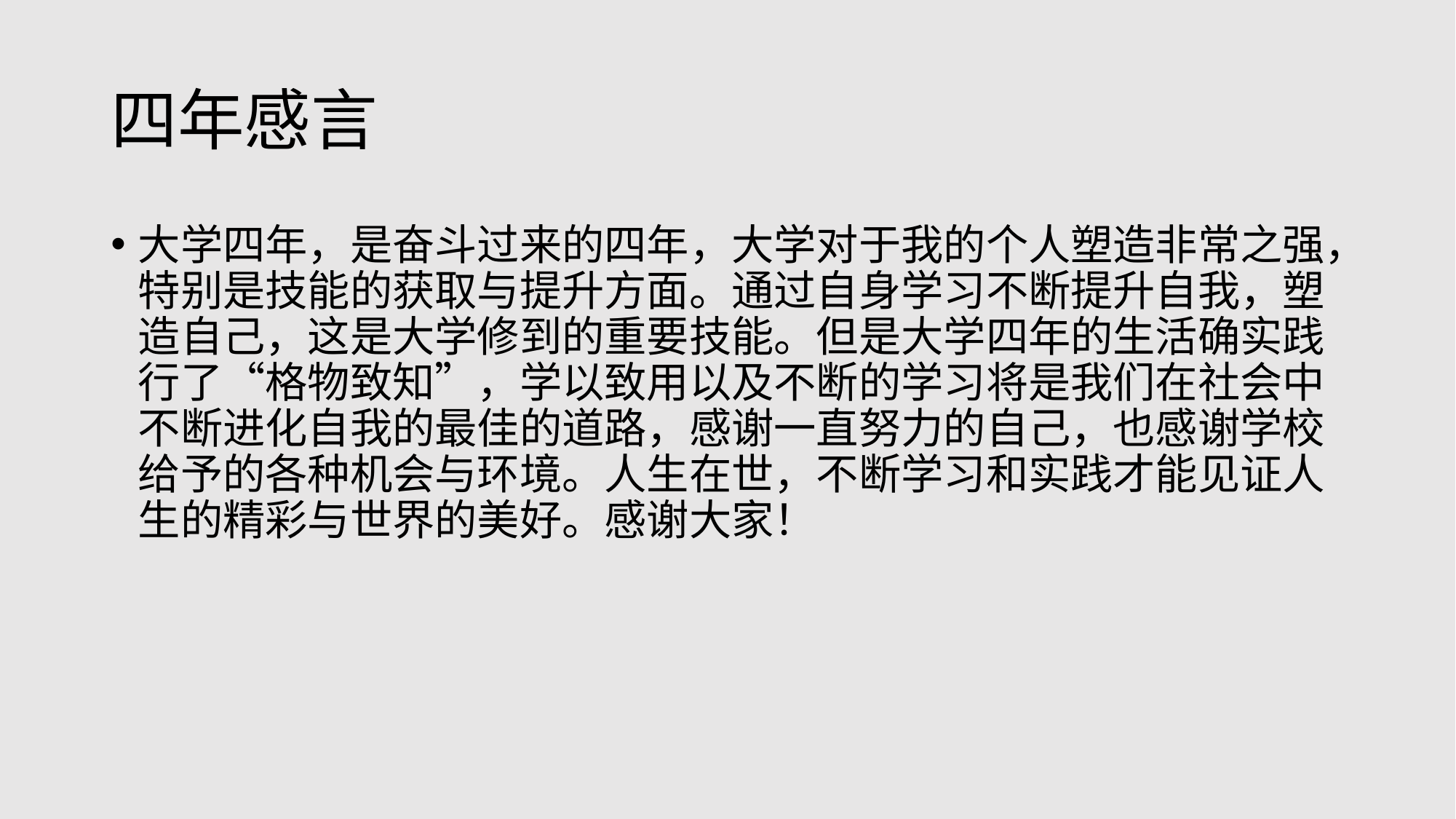

# 四年感言
大学四年，是奋斗过来的四年，大学对于我的个人塑造非常之强，特别是技能的获取与提升方面。通过自身学习不断提升自我，塑造自己，这是大学修到的重要技能。但是大学四年的生活确实践行了“格物致知”，学以致用以及不断的学习将是我们在社会中不断进化自我的最佳的道路，感谢一直努力的自己，也感谢学校给予的各种机会与环境。人生在世，不断学习和实践才能见证人生的精彩与世界的美好。感谢大家！